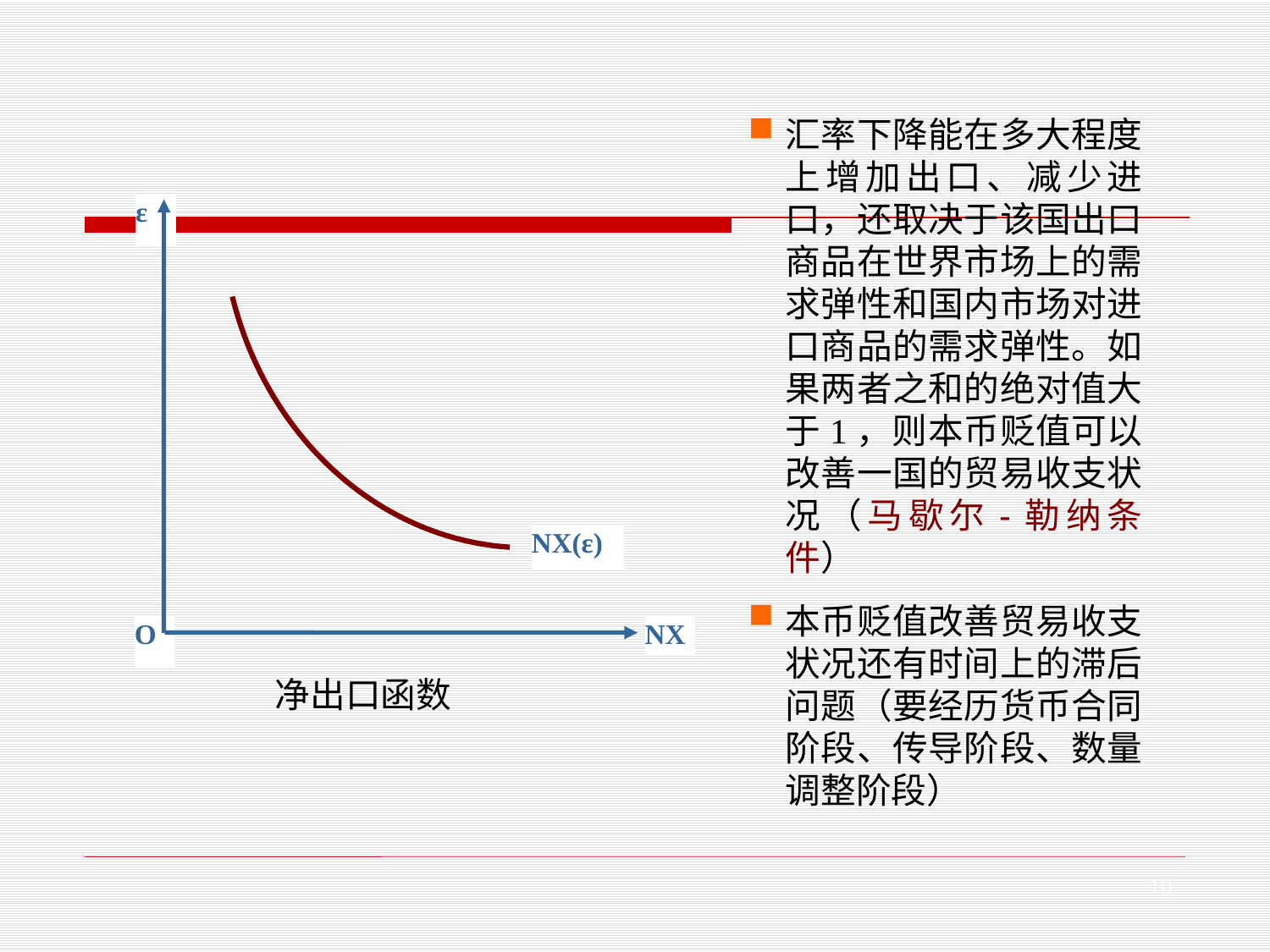

汇率下降能在多大程度上增加出口、减少进口，还取决于该国出口商品在世界市场上的需求弹性和国内市场对进口商品的需求弹性。如果两者之和的绝对值大于1，则本币贬值可以改善一国的贸易收支状况（马歇尔-勒纳条件）
本币贬值改善贸易收支状况还有时间上的滞后问题（要经历货币合同阶段、传导阶段、数量调整阶段）
ε

NX(ε)
NX
O

净出口函数
10